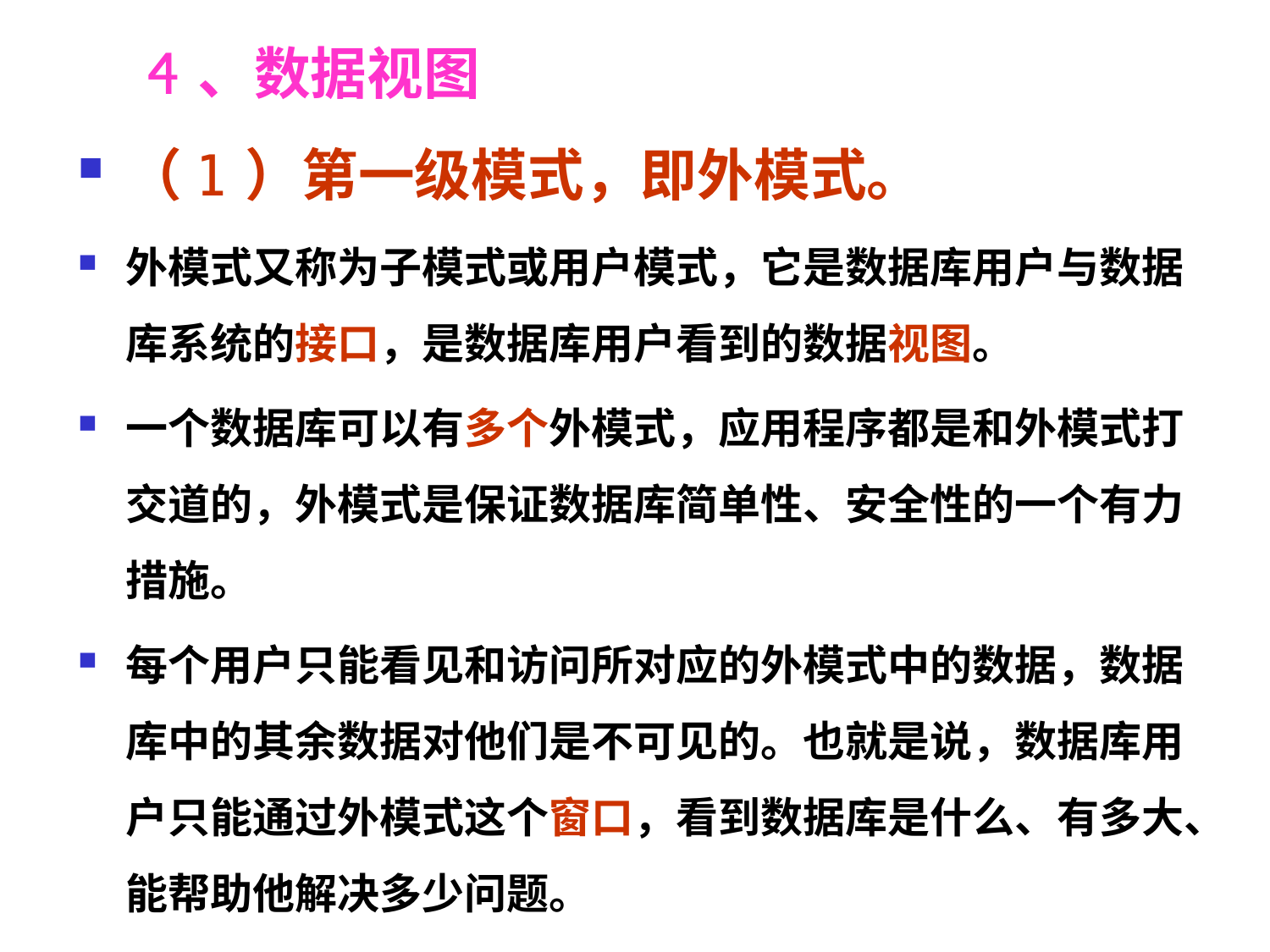

4、数据视图
（1）第一级模式，即外模式。
外模式又称为子模式或用户模式，它是数据库用户与数据库系统的接口，是数据库用户看到的数据视图。
一个数据库可以有多个外模式，应用程序都是和外模式打交道的，外模式是保证数据库简单性、安全性的一个有力措施。
每个用户只能看见和访问所对应的外模式中的数据，数据库中的其余数据对他们是不可见的。也就是说，数据库用户只能通过外模式这个窗口，看到数据库是什么、有多大、能帮助他解决多少问题。